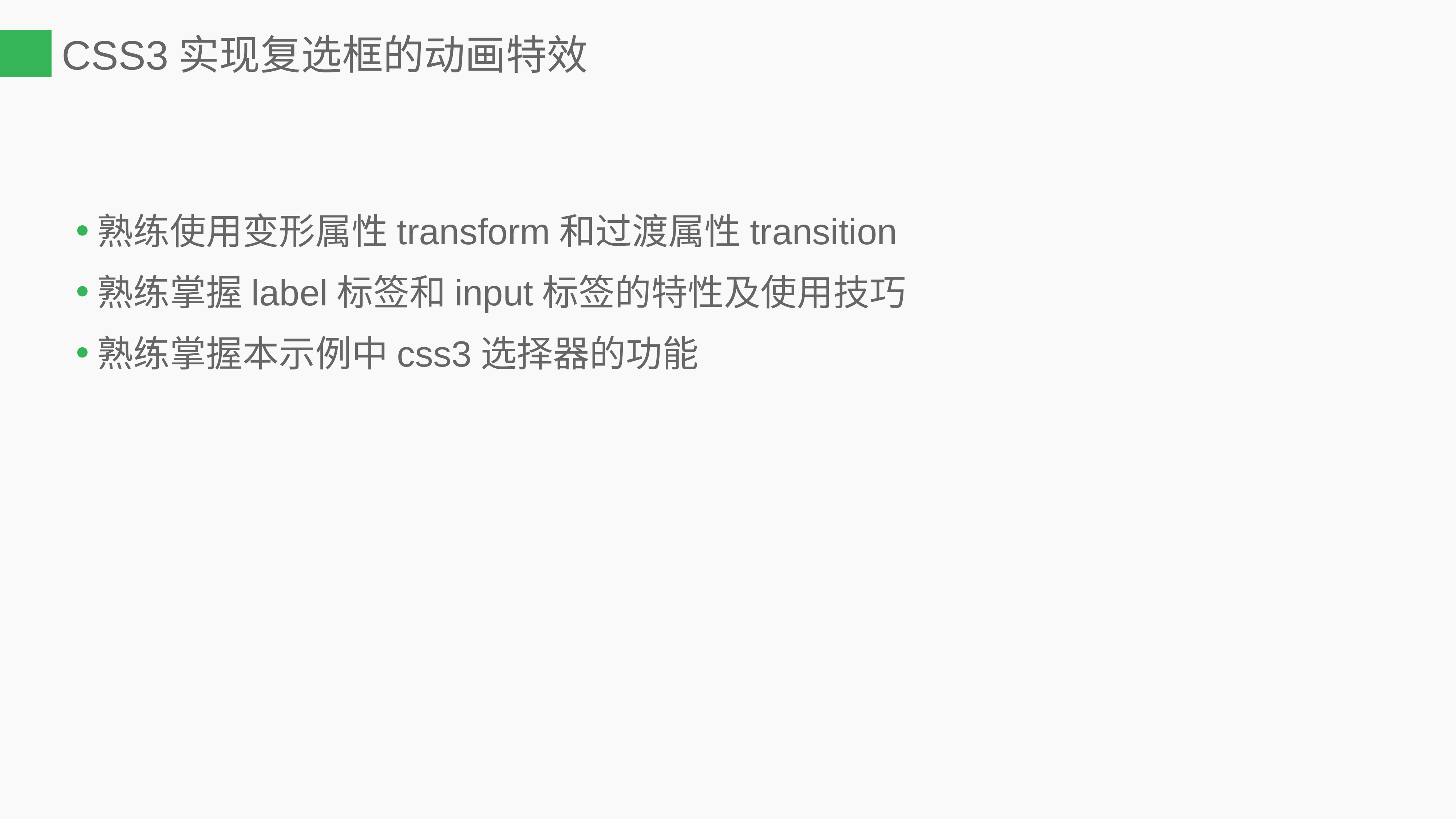

# CSS3实现复选框的动画特效
熟练使用变形属性transform和过渡属性transition
熟练掌握label标签和input标签的特性及使用技巧
熟练掌握本示例中css3选择器的功能